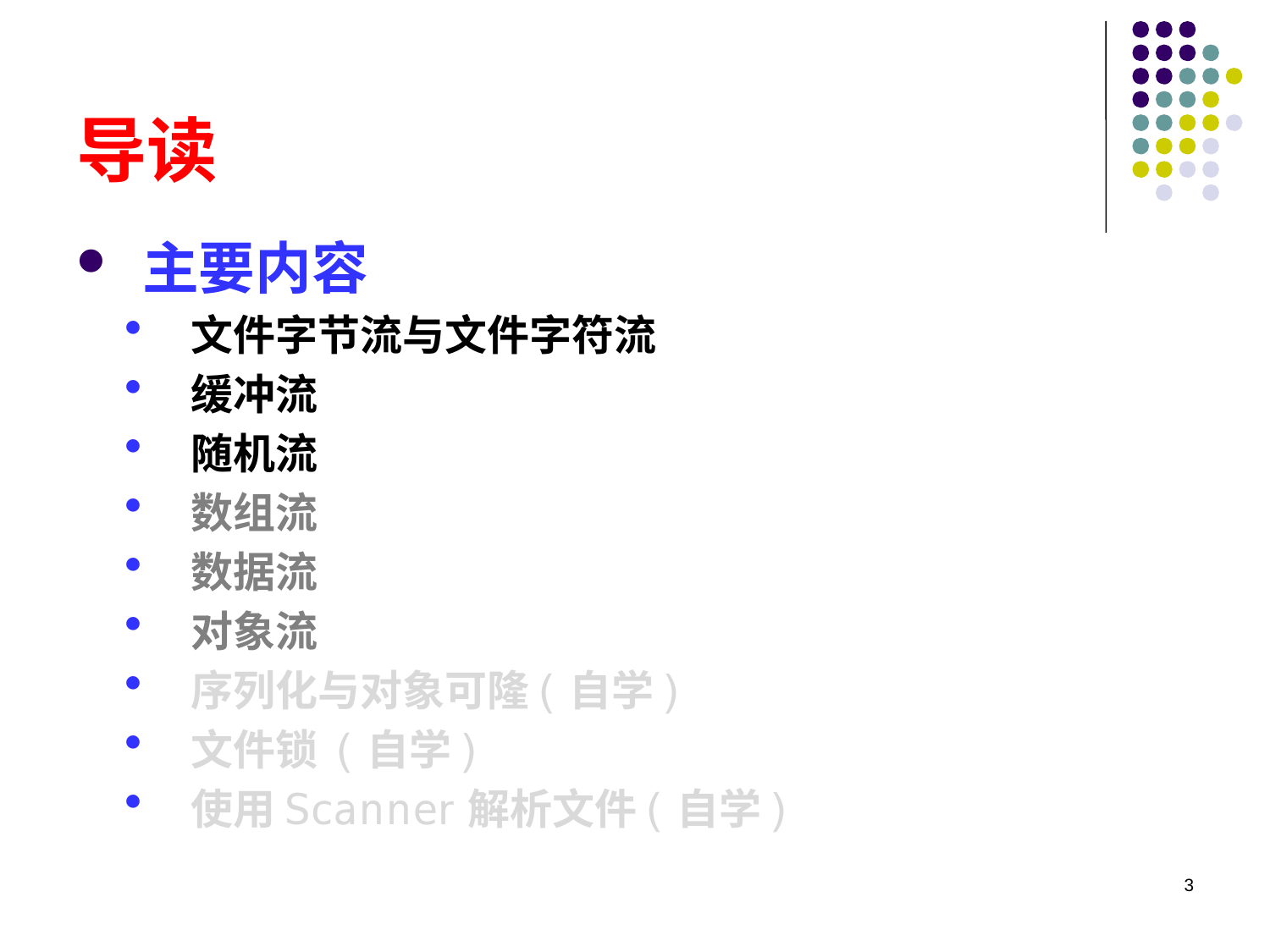

# 导读
主要内容
文件字节流与文件字符流
缓冲流
随机流
数组流
数据流
对象流
序列化与对象可隆(自学)
文件锁 (自学)
使用Scanner解析文件(自学)

3